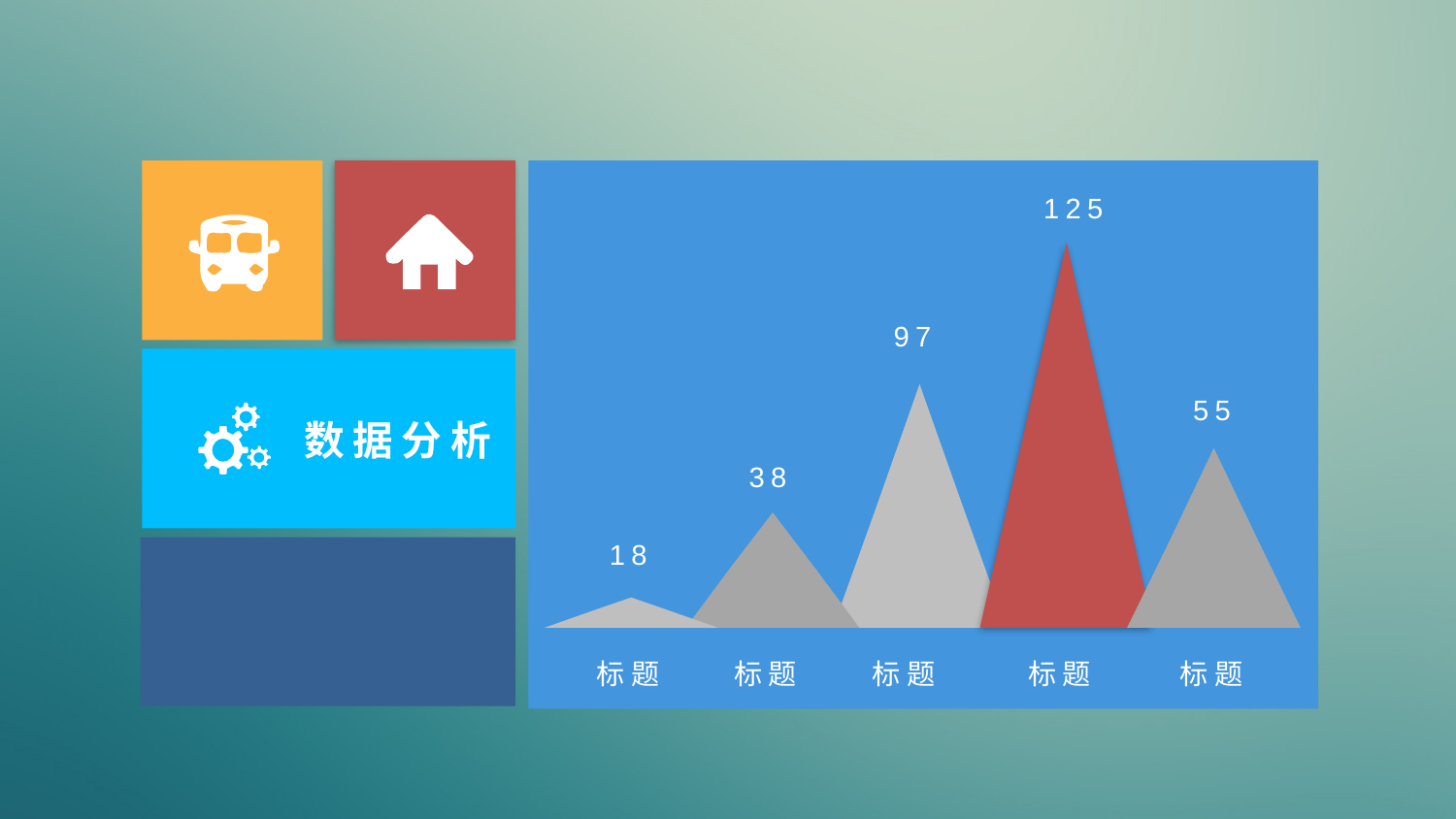

125

97

数据分析

55

38

18

标题
标题
标题
标题
标题